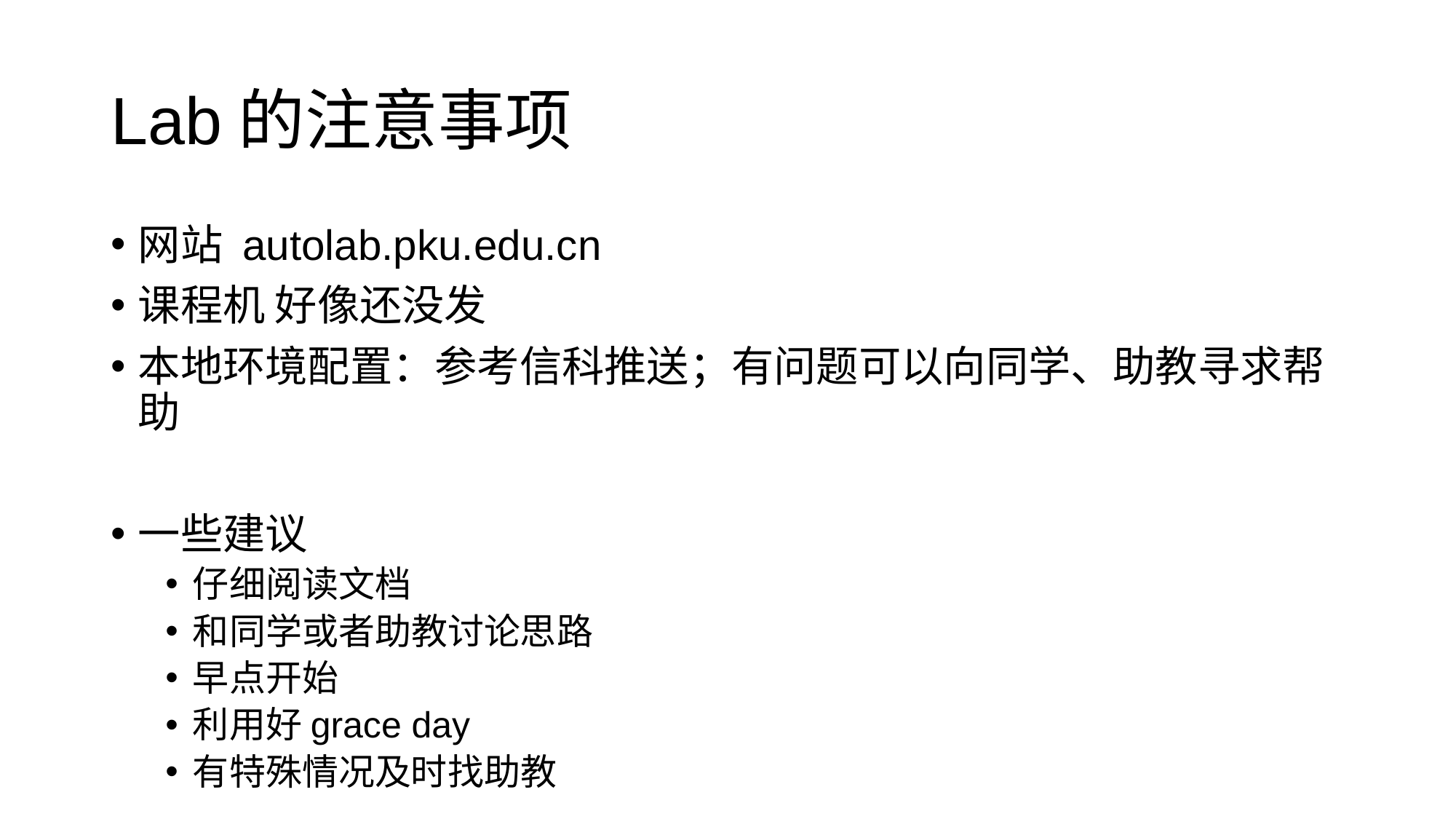

# Lab的注意事项
网站 autolab.pku.edu.cn
课程机 好像还没发
本地环境配置：参考信科推送；有问题可以向同学、助教寻求帮助

一些建议
仔细阅读文档
和同学或者助教讨论思路
早点开始
利用好grace day
有特殊情况及时找助教